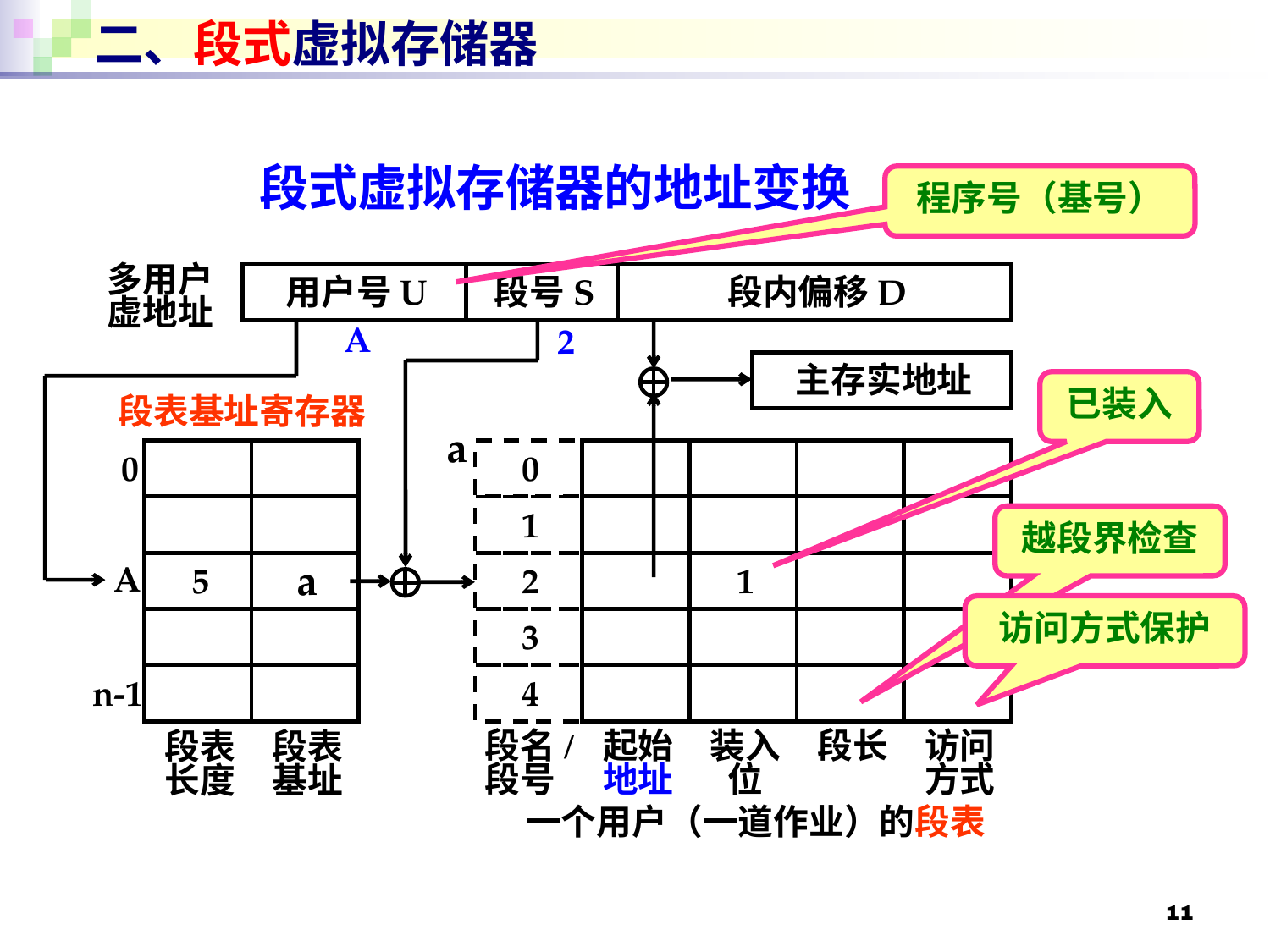

# 二、段式虚拟存储器
段式虚拟存储器的地址变换
程序号（基号）
多用户
虚地址
用户号U
段号S
段内偏移D
A
2

主存实地址

已装入

段表基址寄存器

a
0

0

1

越段界检查
A
5
a
2

1

访问方式保护

3

n-1

4

段名/
段号
起始
地址
装入
位
段长
访问
方式
段表
长度
段表
基址
一个用户（一道作业）的段表

11